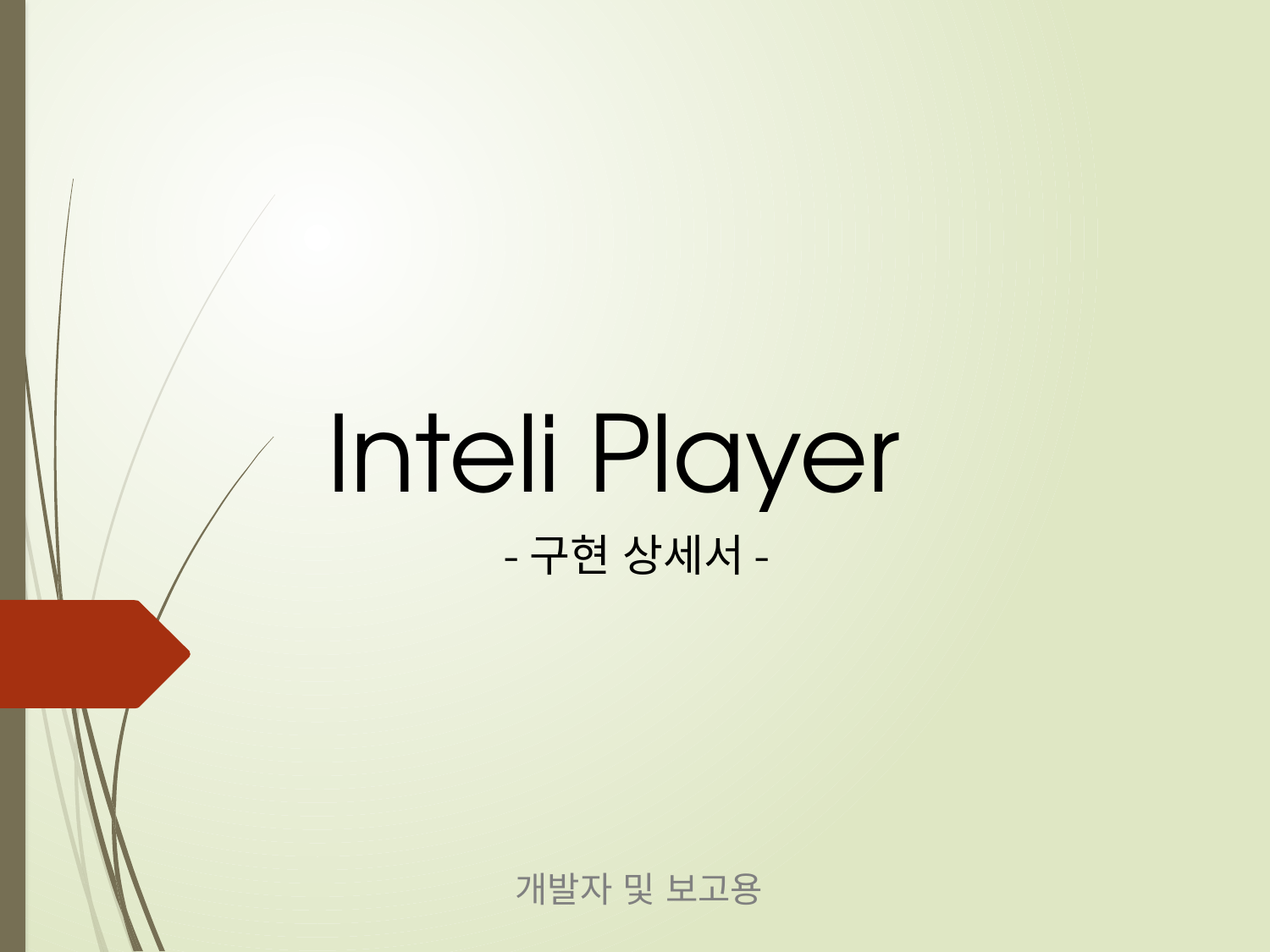

Inteli Player
-구현 상세서-
개발자 및 보고용